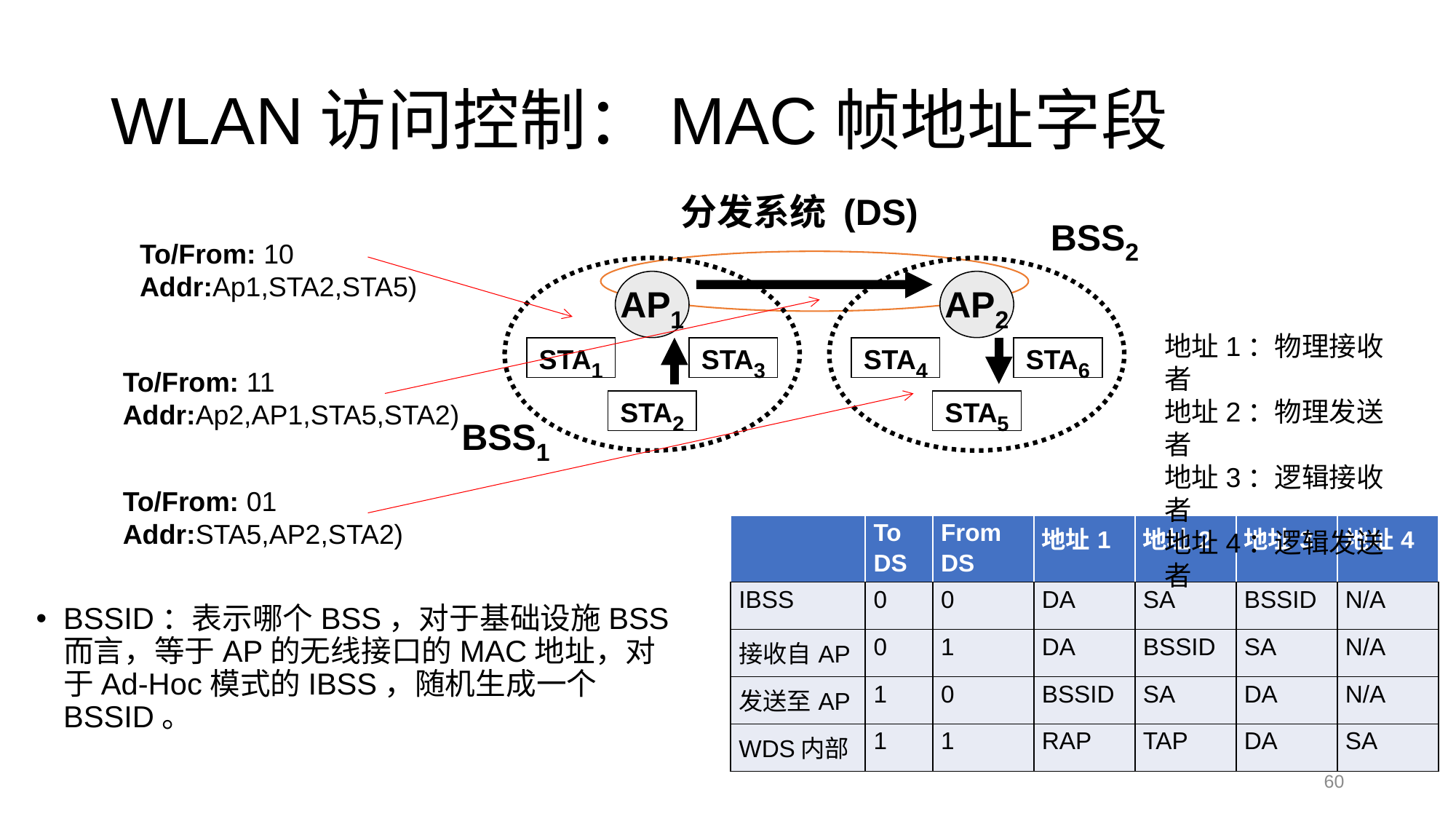

# WLAN访问控制：MAC帧地址字段
分发系统 (DS)
BSS2

AP1
AP2

STA1

STA3
STA4

STA6
STA2
STA5
BSS1
To/From: 10
Addr:Ap1,STA2,STA5)
地址1：物理接收者
地址2：物理发送者
地址3：逻辑接收者
地址4：逻辑发送者
To/From: 11
Addr:Ap2,AP1,STA5,STA2)
To/From: 01
Addr:STA5,AP2,STA2)
|  | To DS | From DS | 地址1 | 地址2 | 地址3 | 地址4 |
| --- | --- | --- | --- | --- | --- | --- |
| IBSS | 0 | 0 | DA | SA | BSSID | N/A |
| 接收自AP | 0 | 1 | DA | BSSID | SA | N/A |
| 发送至AP | 1 | 0 | BSSID | SA | DA | N/A |
| WDS内部 | 1 | 1 | RAP | TAP | DA | SA |
BSSID：表示哪个BSS，对于基础设施BSS而言，等于AP的无线接口的MAC地址，对于Ad-Hoc模式的IBSS，随机生成一个BSSID。
60